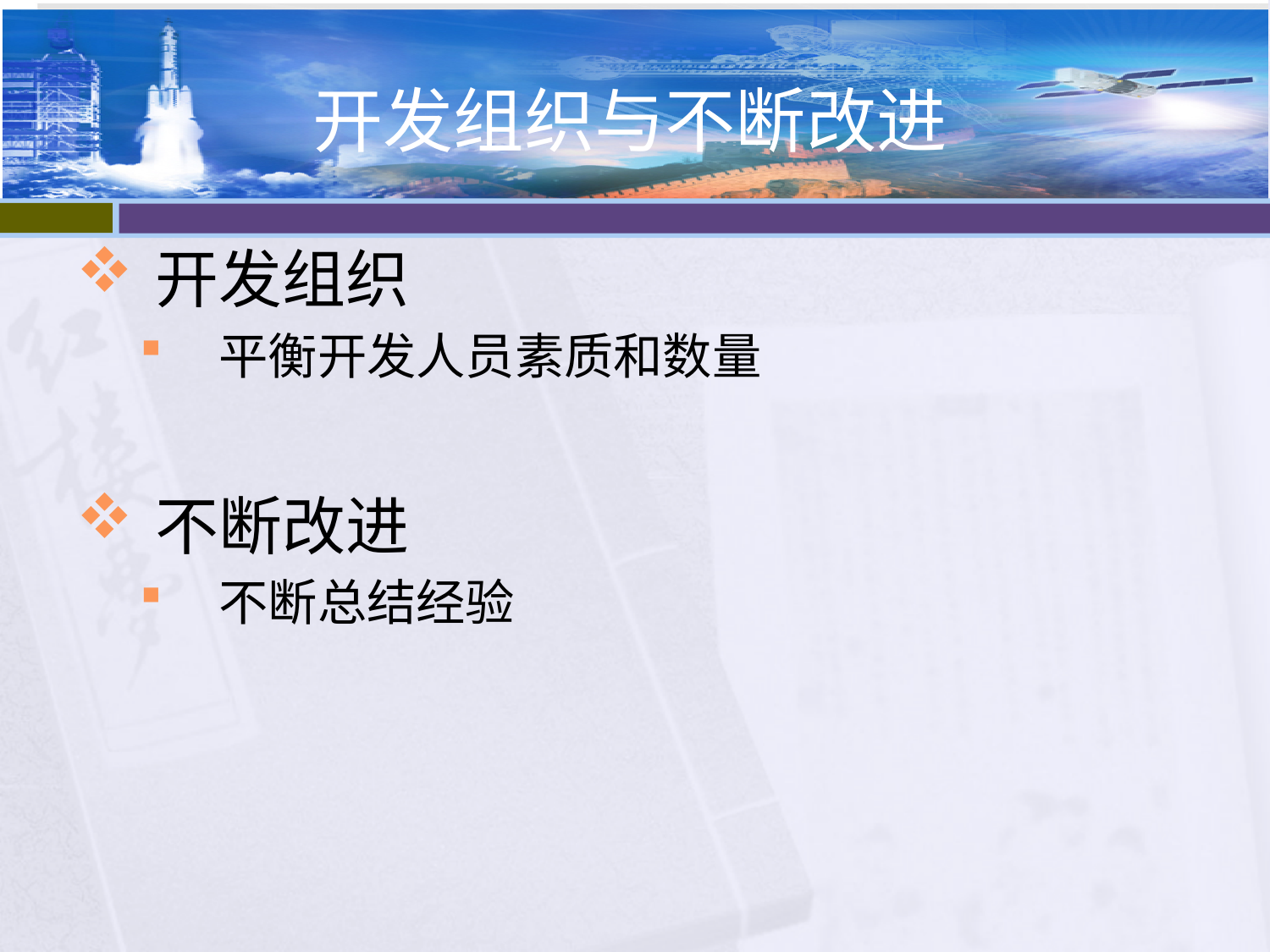

# 开发组织与不断改进

开发组织
平衡开发人员素质和数量

不断改进
不断总结经验